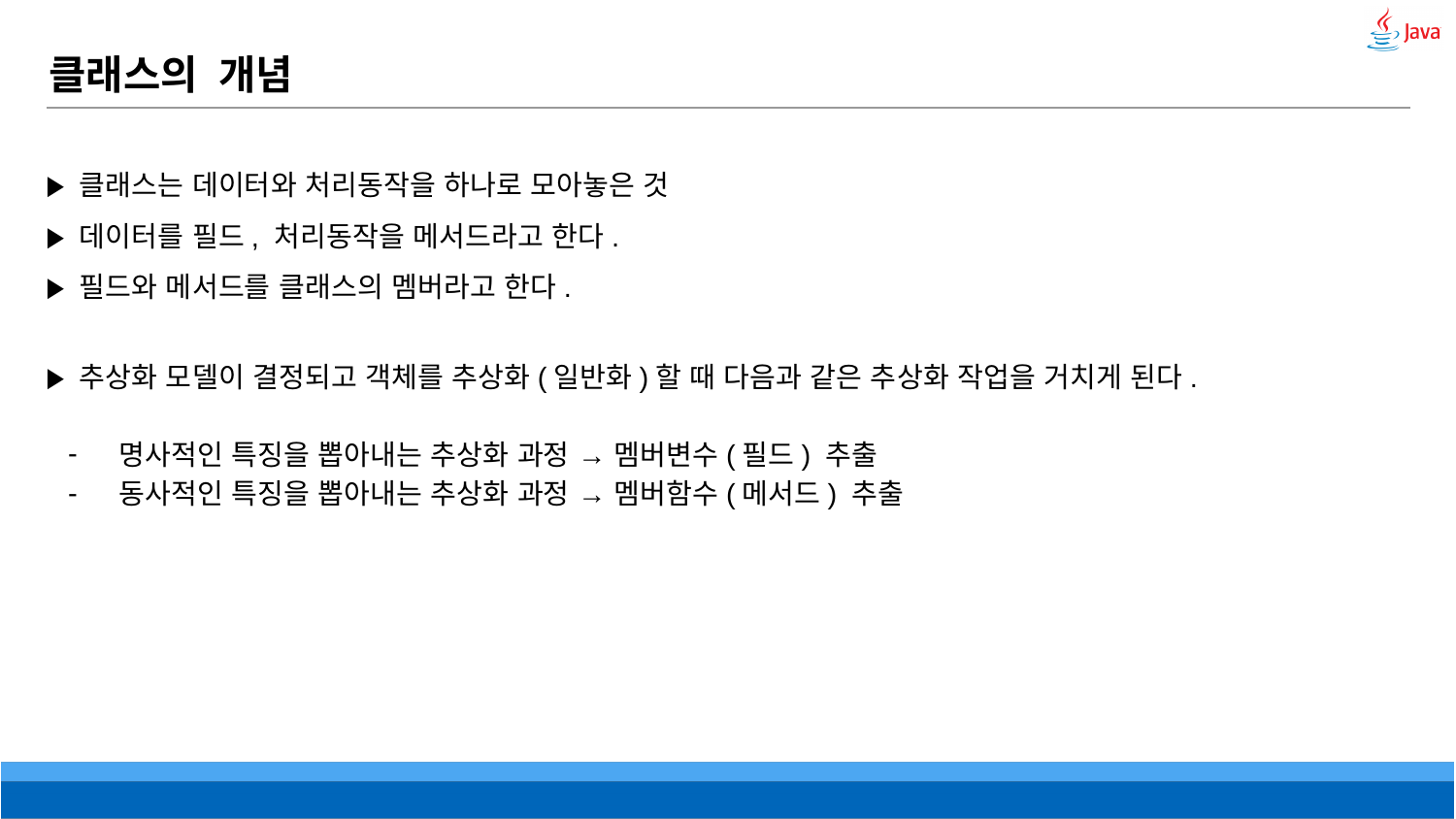

# 클래스의 개념
▶ 클래스는 데이터와 처리동작을 하나로 모아놓은 것
▶ 데이터를 필드, 처리동작을 메서드라고 한다.
▶ 필드와 메서드를 클래스의 멤버라고 한다.

▶ 추상화 모델이 결정되고 객체를 추상화(일반화)할 때 다음과 같은 추상화 작업을 거치게 된다.

명사적인 특징을 뽑아내는 추상화 과정 → 멤버변수(필드) 추출
동사적인 특징을 뽑아내는 추상화 과정 → 멤버함수(메서드) 추출